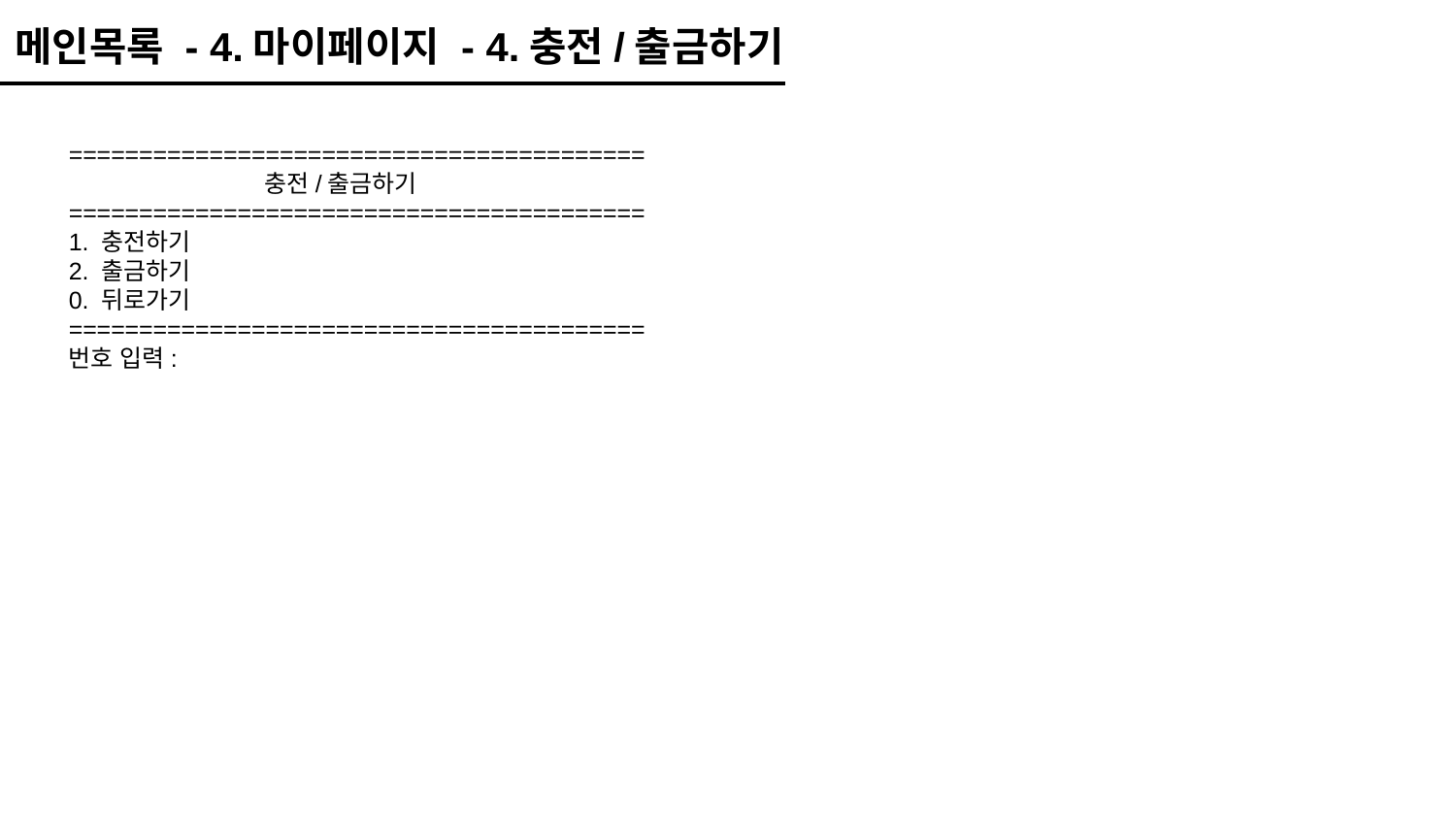

메인목록 - 4.마이페이지 - 4.충전/출금하기
=========================================
                            충전/출금하기
=========================================
1. 충전하기
2. 출금하기
0. 뒤로가기
=========================================
번호 입력: